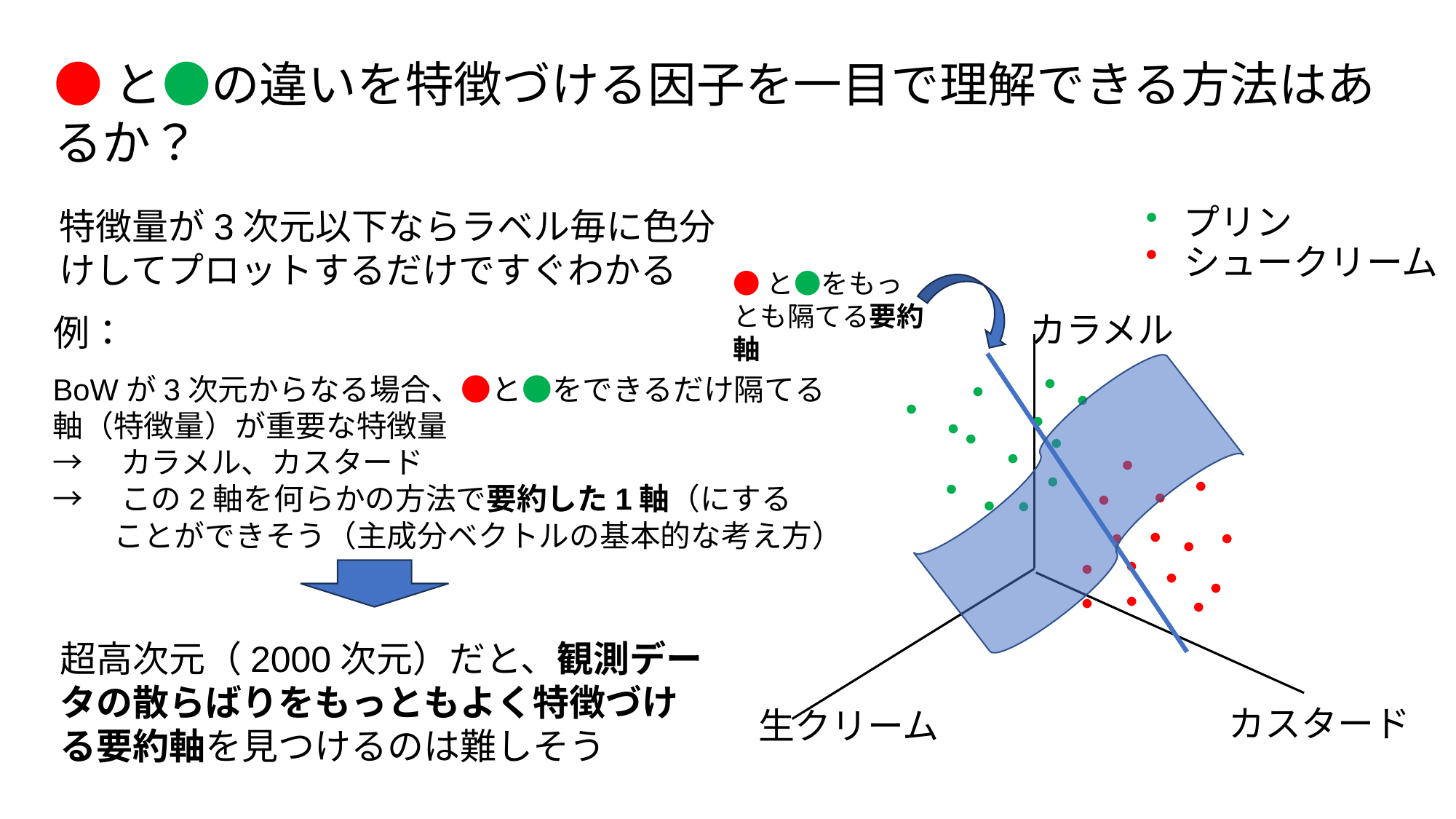

●と●の違いを特徴づける因子を一目で理解できる方法はあるか？
プリン
特徴量が3次元以下ならラベル毎に色分けしてプロットするだけですぐわかる
●
シュークリーム
●
●と●をもっとも隔てる要約軸

例：
カラメル
BoWが3次元からなる場合、●と●をできるだけ隔てる軸（特徴量）が重要な特徴量
→　カラメル、カスタード
→　この2軸を何らかの方法で要約した1軸（にする
　　ことができそう（主成分ベクトルの基本的な考え方）
●
●
●
●
●
●
●

●
●
●
●
●
●
●
●
●
●
●
●
●
●
●
●

●
●
●
●
●
超高次元（2000次元）だと、観測データの散らばりをもっともよく特徴づける要約軸を見つけるのは難しそう
カスタード
生クリーム